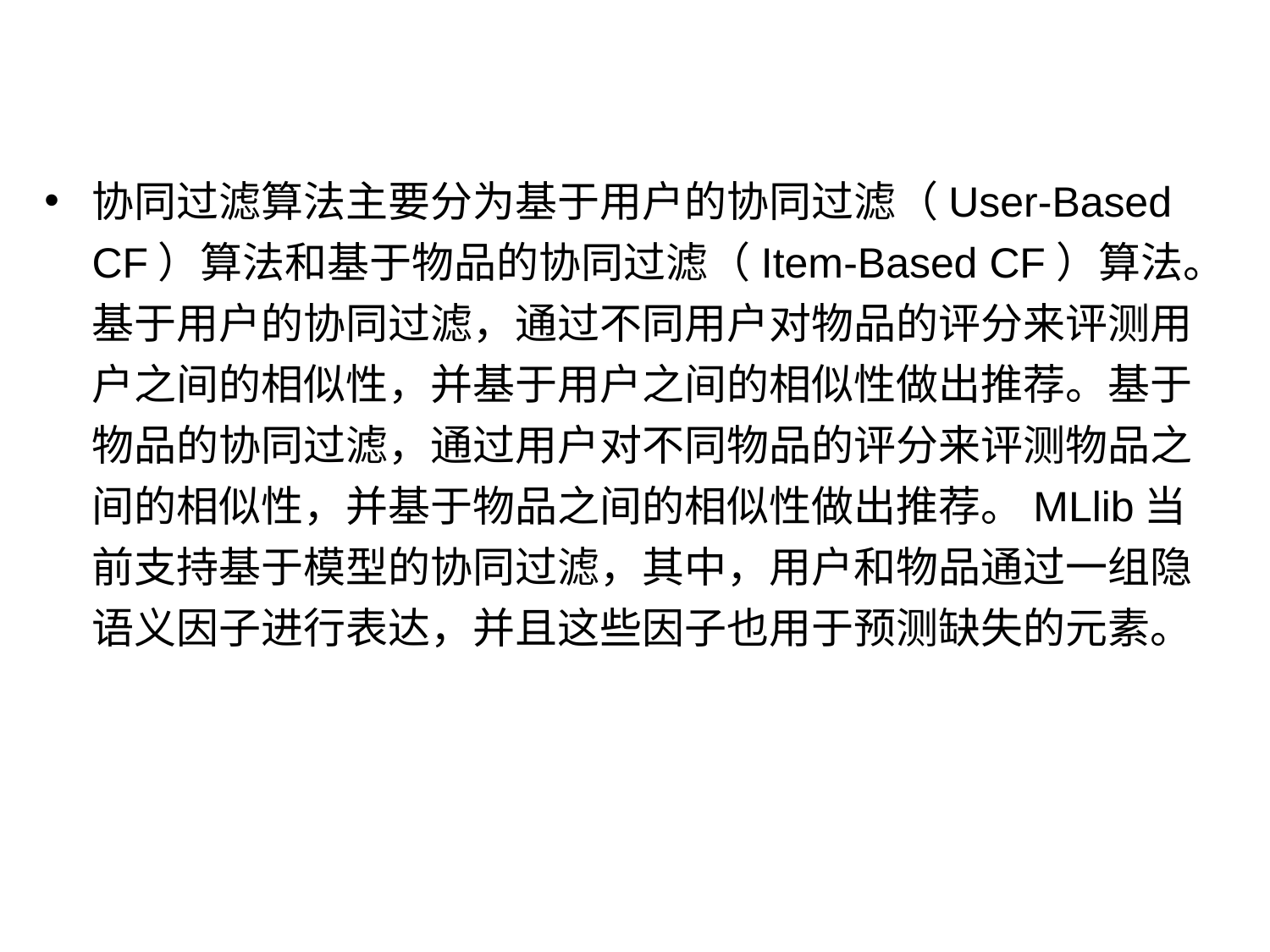

9.10.1 推荐算法的原理
协同过滤算法主要分为基于用户的协同过滤（User-Based CF）算法和基于物品的协同过滤（Item-Based CF）算法。基于用户的协同过滤，通过不同用户对物品的评分来评测用户之间的相似性，并基于用户之间的相似性做出推荐。基于物品的协同过滤，通过用户对不同物品的评分来评测物品之间的相似性，并基于物品之间的相似性做出推荐。MLlib当前支持基于模型的协同过滤，其中，用户和物品通过一组隐语义因子进行表达，并且这些因子也用于预测缺失的元素。